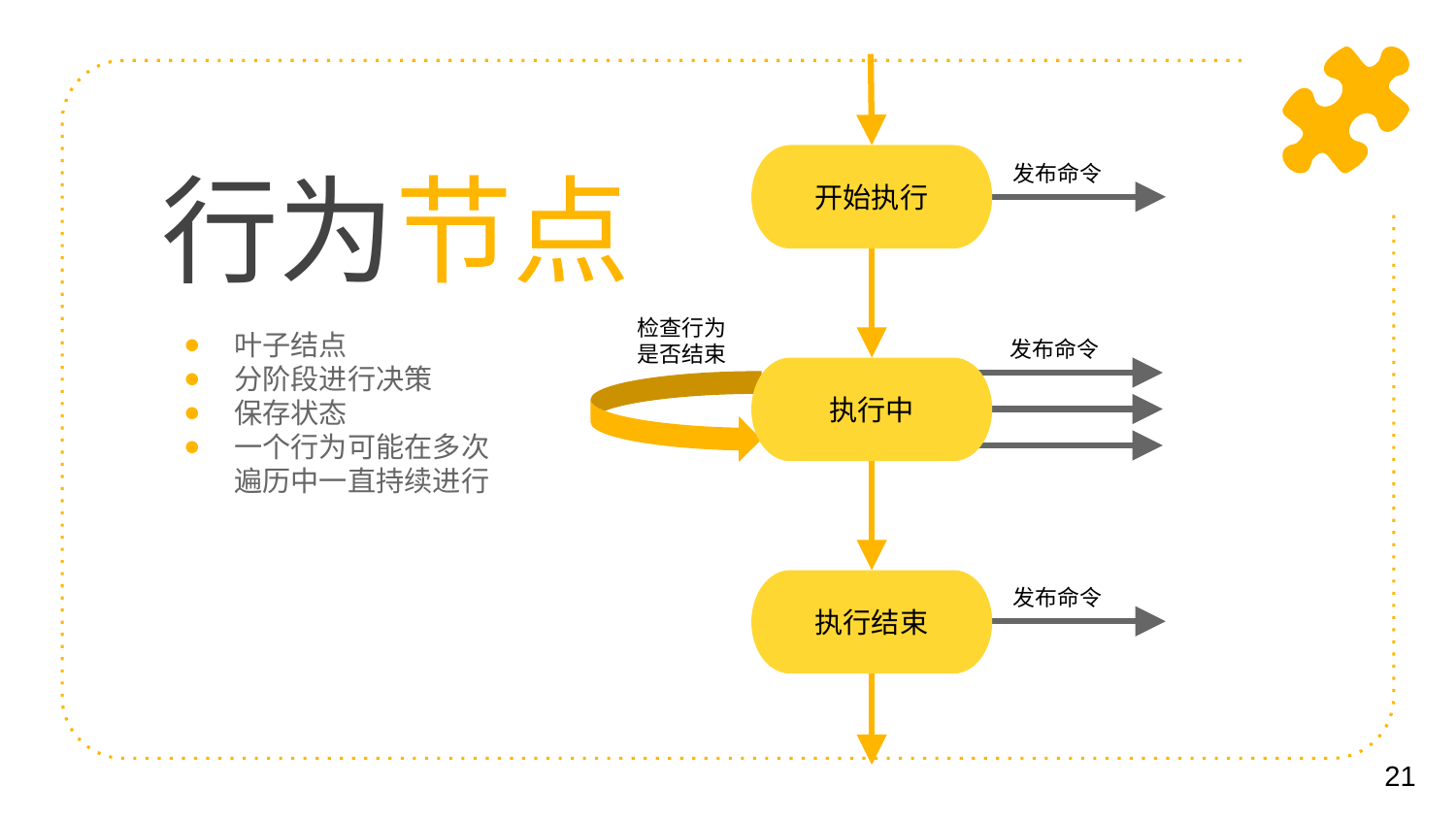

# 行为节点
开始执行
发布命令
检查行为
是否结束
叶子结点
分阶段进行决策
保存状态
一个行为可能在多次遍历中一直持续进行
发布命令
执行中

发布命令
执行结束
21